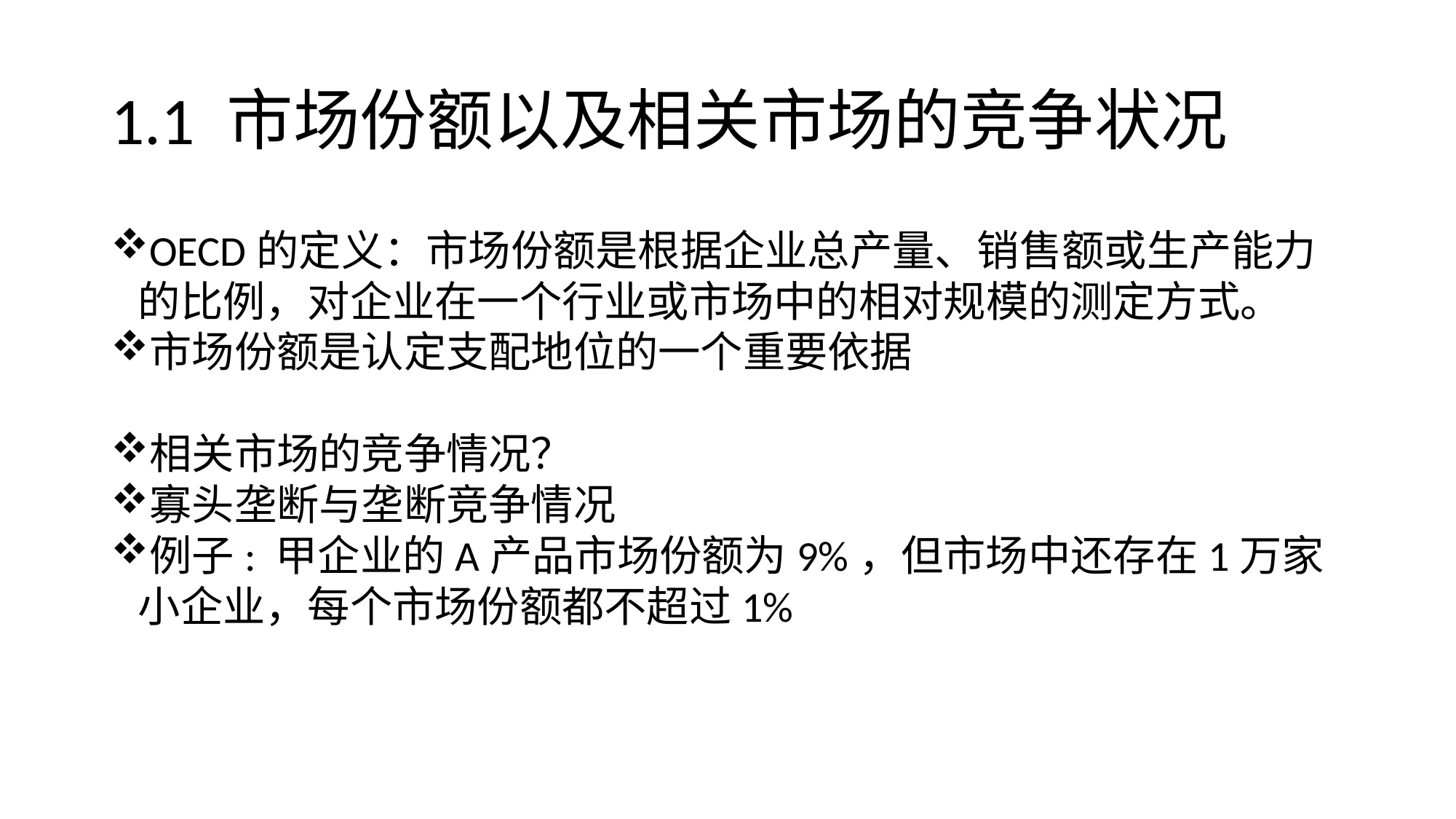

# 1.1 市场份额以及相关市场的竞争状况
OECD的定义：市场份额是根据企业总产量、销售额或生产能力的比例，对企业在一个行业或市场中的相对规模的测定方式。
市场份额是认定支配地位的一个重要依据

相关市场的竞争情况？
寡头垄断与垄断竞争情况
例子: 甲企业的A产品市场份额为9%，但市场中还存在1万家小企业，每个市场份额都不超过1%